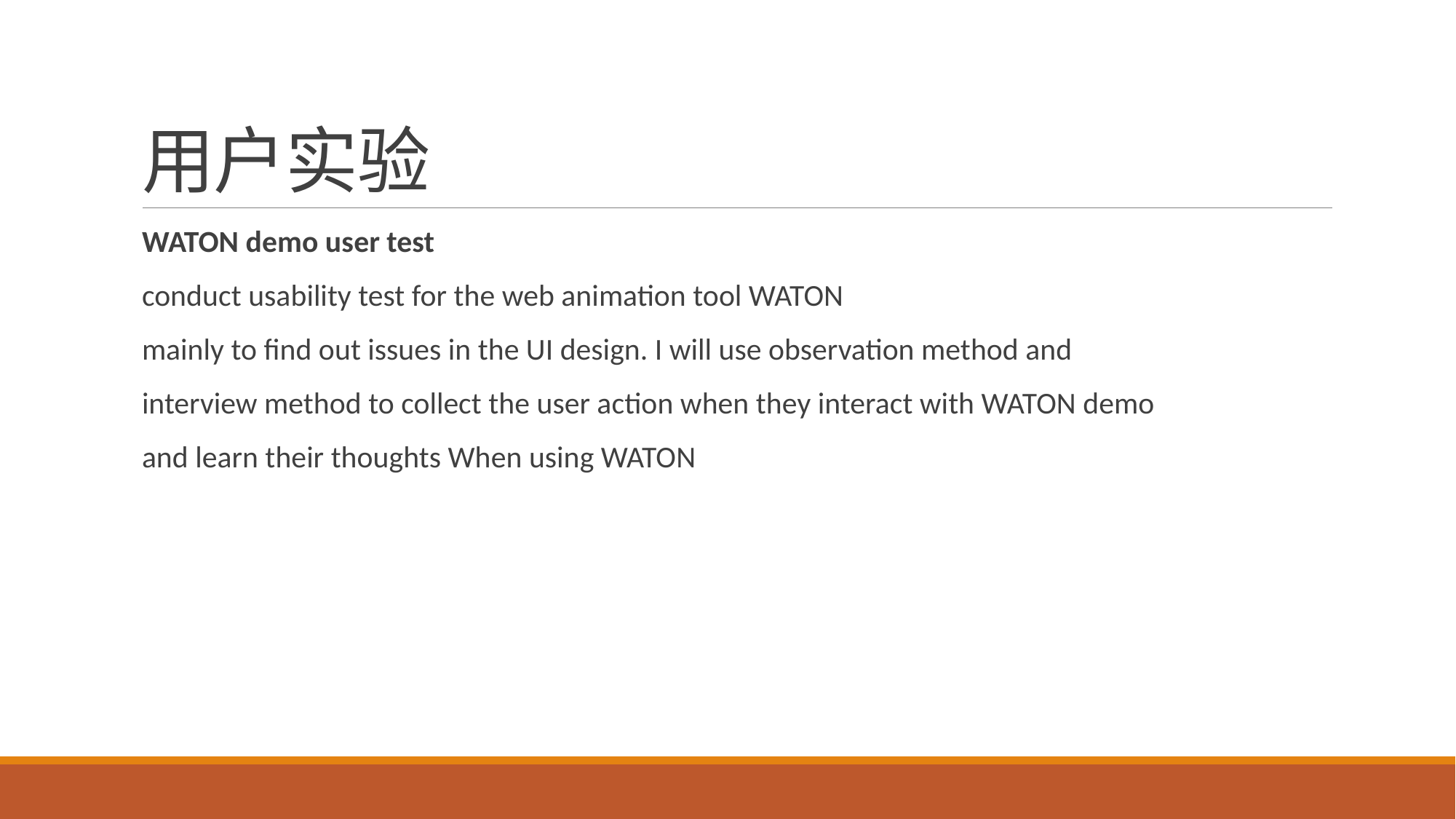

# 用户实验
WATON demo user test
conduct usability test for the web animation tool WATON
mainly to find out issues in the UI design. I will use observation method and
interview method to collect the user action when they interact with WATON demo
and learn their thoughts When using WATON